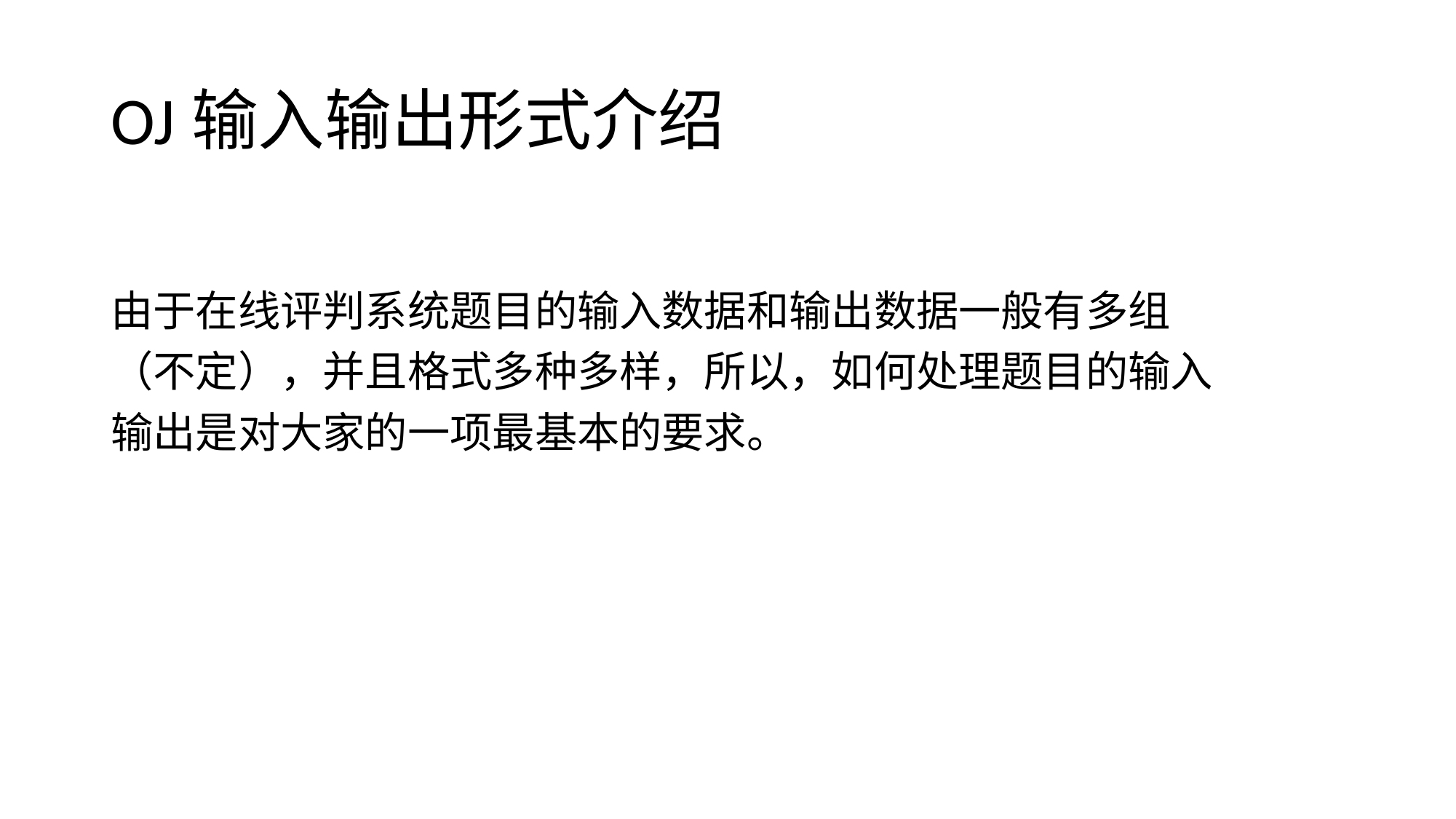

# OJ输入输出形式介绍

由于在线评判系统题目的输入数据和输出数据一般有多组
（不定），并且格式多种多样，所以，如何处理题目的输入
输出是对大家的一项最基本的要求。